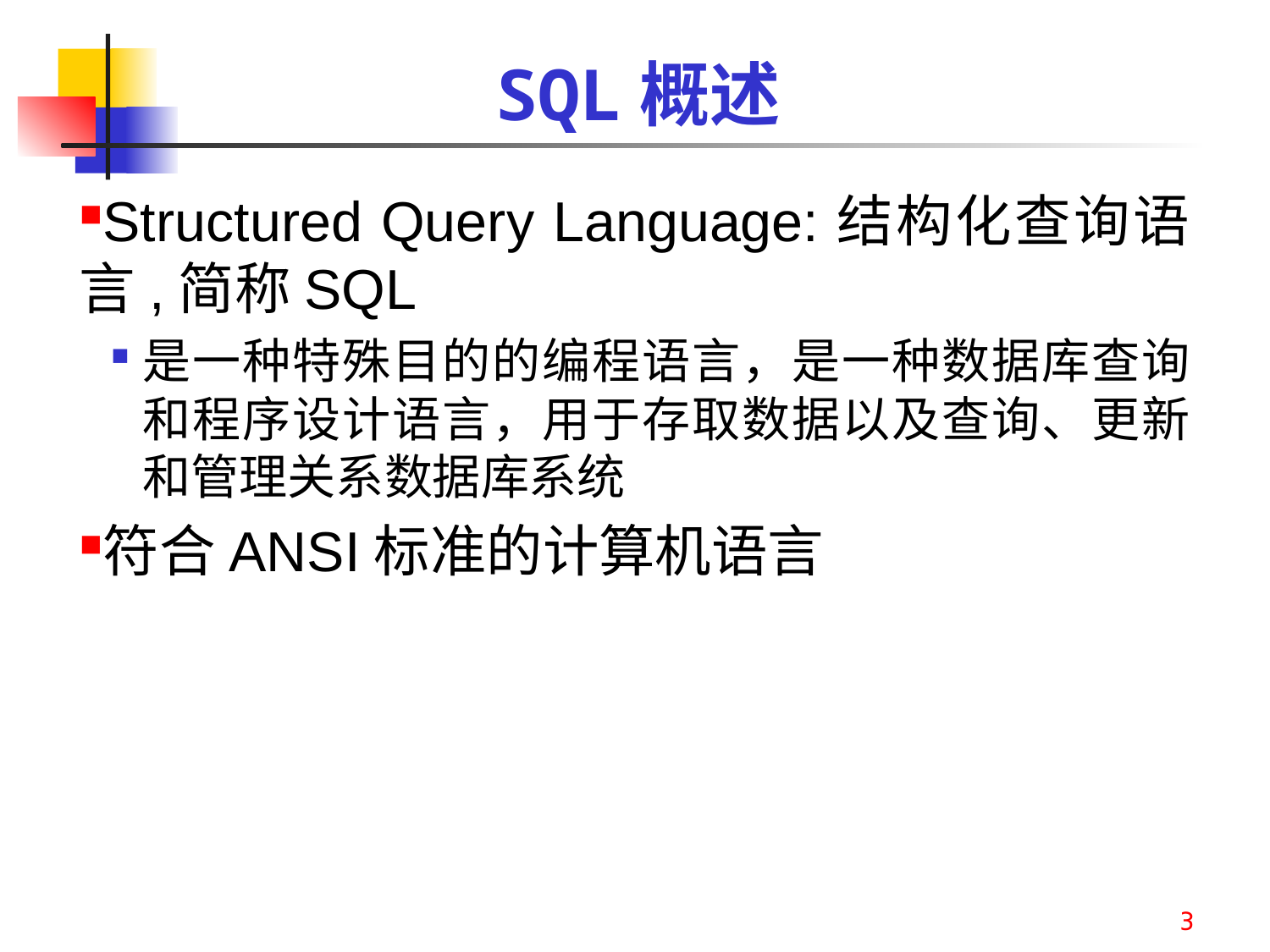

# SQL概述
Structured Query Language:结构化查询语言,简称SQL
是一种特殊目的的编程语言，是一种数据库查询和程序设计语言，用于存取数据以及查询、更新和管理关系数据库系统
符合ANSI标准的计算机语言

3